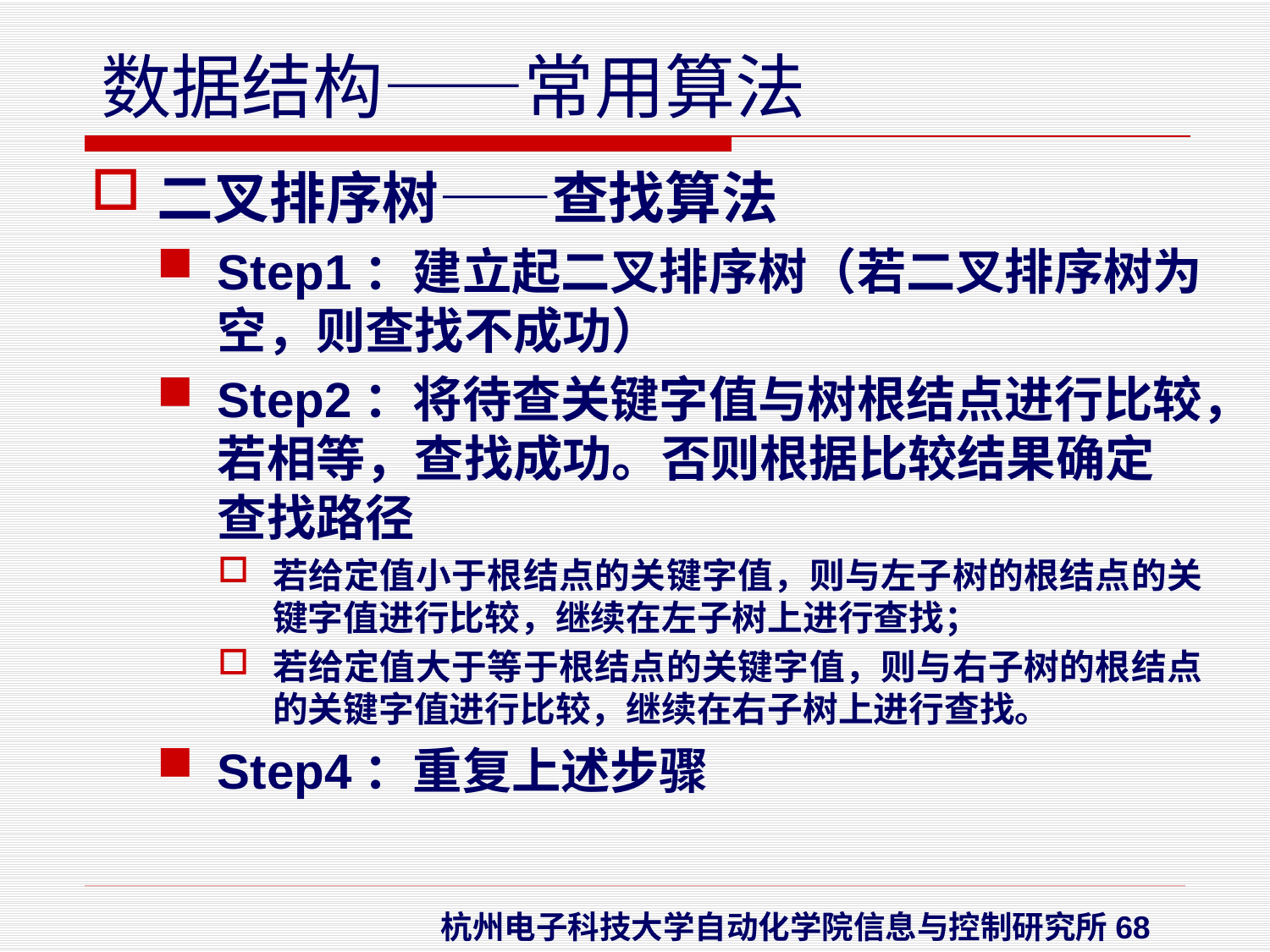

二叉排序树——查找算法
Step1：建立起二叉排序树（若二叉排序树为空，则查找不成功）
Step2：将待查关键字值与树根结点进行比较，若相等，查找成功。否则根据比较结果确定查找路径
若给定值小于根结点的关键字值，则与左子树的根结点的关键字值进行比较，继续在左子树上进行查找；
若给定值大于等于根结点的关键字值，则与右子树的根结点的关键字值进行比较，继续在右子树上进行查找。
Step4：重复上述步骤